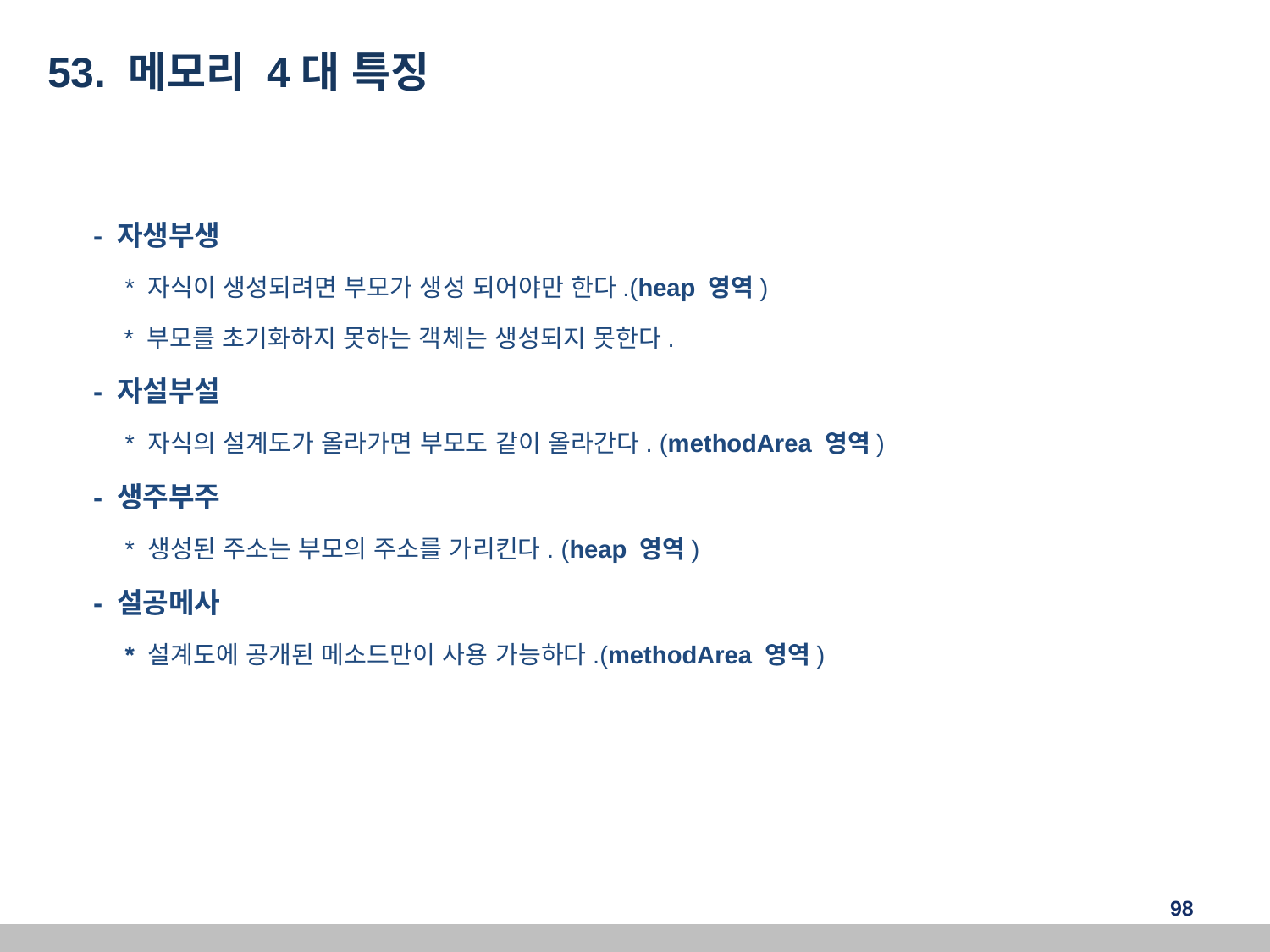

53. 메모리 4대 특징
  - 자생부생

	 * 자식이 생성되려면 부모가 생성 되어야만 한다.(heap 영역)

	 * 부모를 초기화하지 못하는 객체는 생성되지 못한다.

  - 자설부설

	 * 자식의 설계도가 올라가면 부모도 같이 올라간다. (methodArea 영역)

  - 생주부주

	 * 생성된 주소는 부모의 주소를 가리킨다. (heap 영역)

  - 설공메사

	 * 설계도에 공개된 메소드만이 사용 가능하다.(methodArea 영역)

98